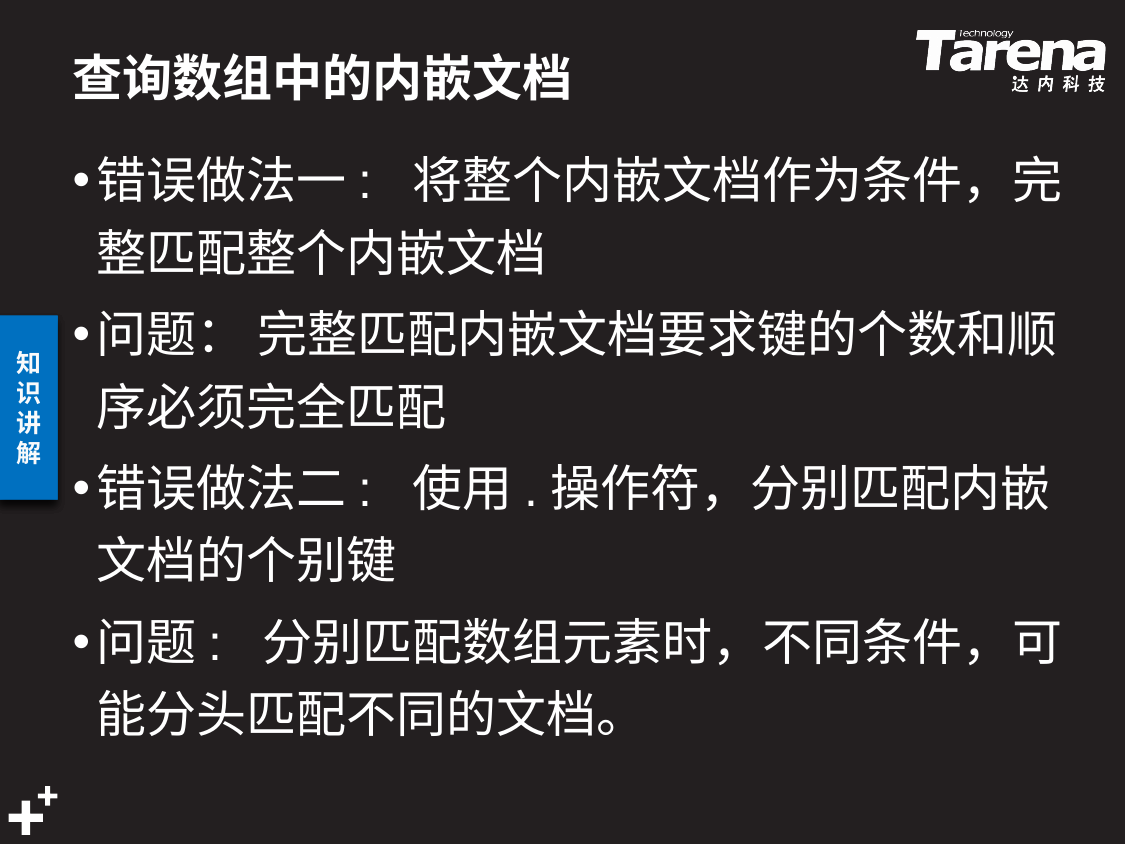

# 查询数组中的内嵌文档
错误做法一:  将整个内嵌文档作为条件，完整匹配整个内嵌文档
问题： 完整匹配内嵌文档要求键的个数和顺序必须完全匹配
错误做法二:  使用.操作符，分别匹配内嵌文档的个别键
问题:  分别匹配数组元素时，不同条件，可能分头匹配不同的文档。